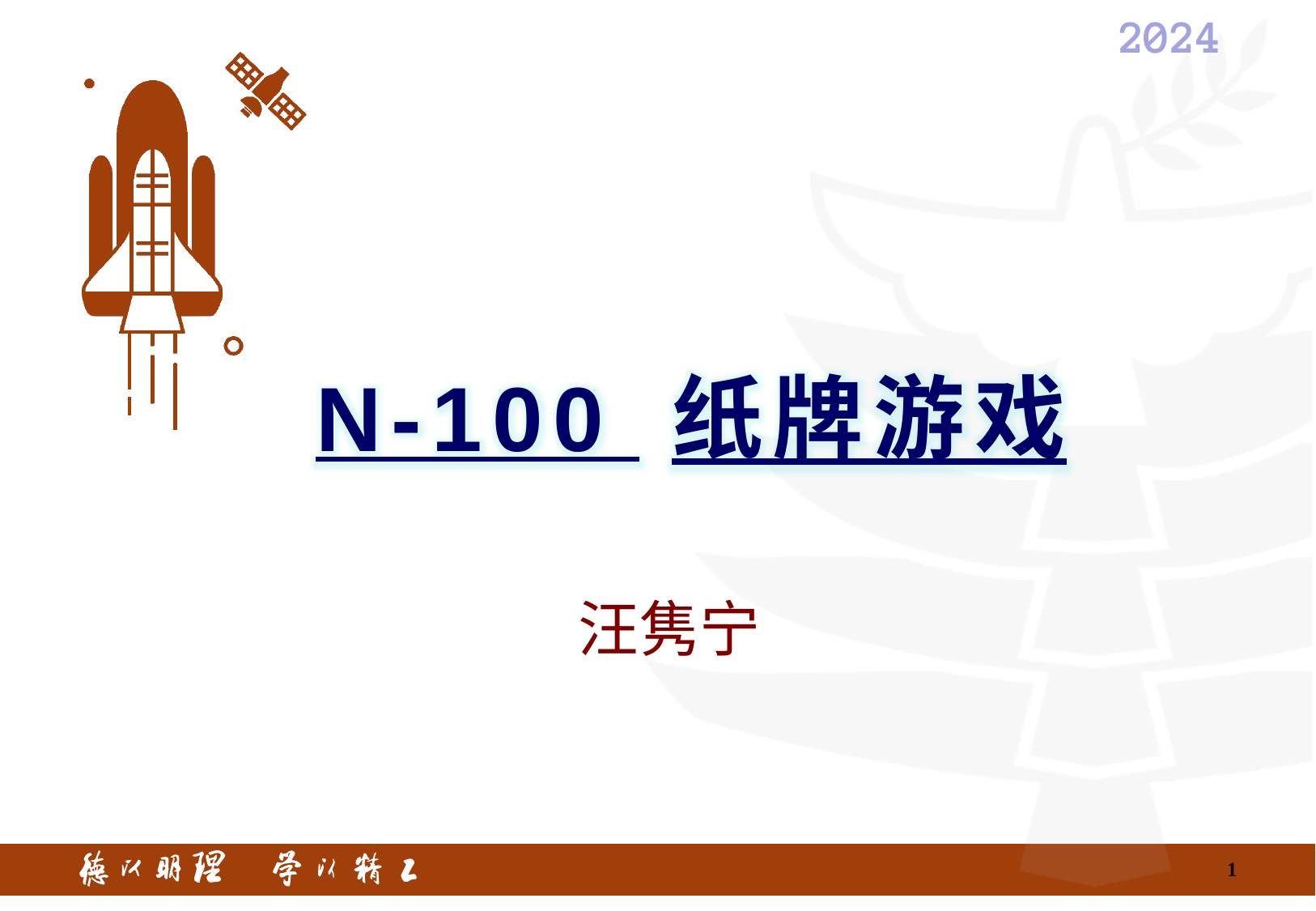

Fall 2017
2024
N-100 纸牌游戏

汪隽宁

1